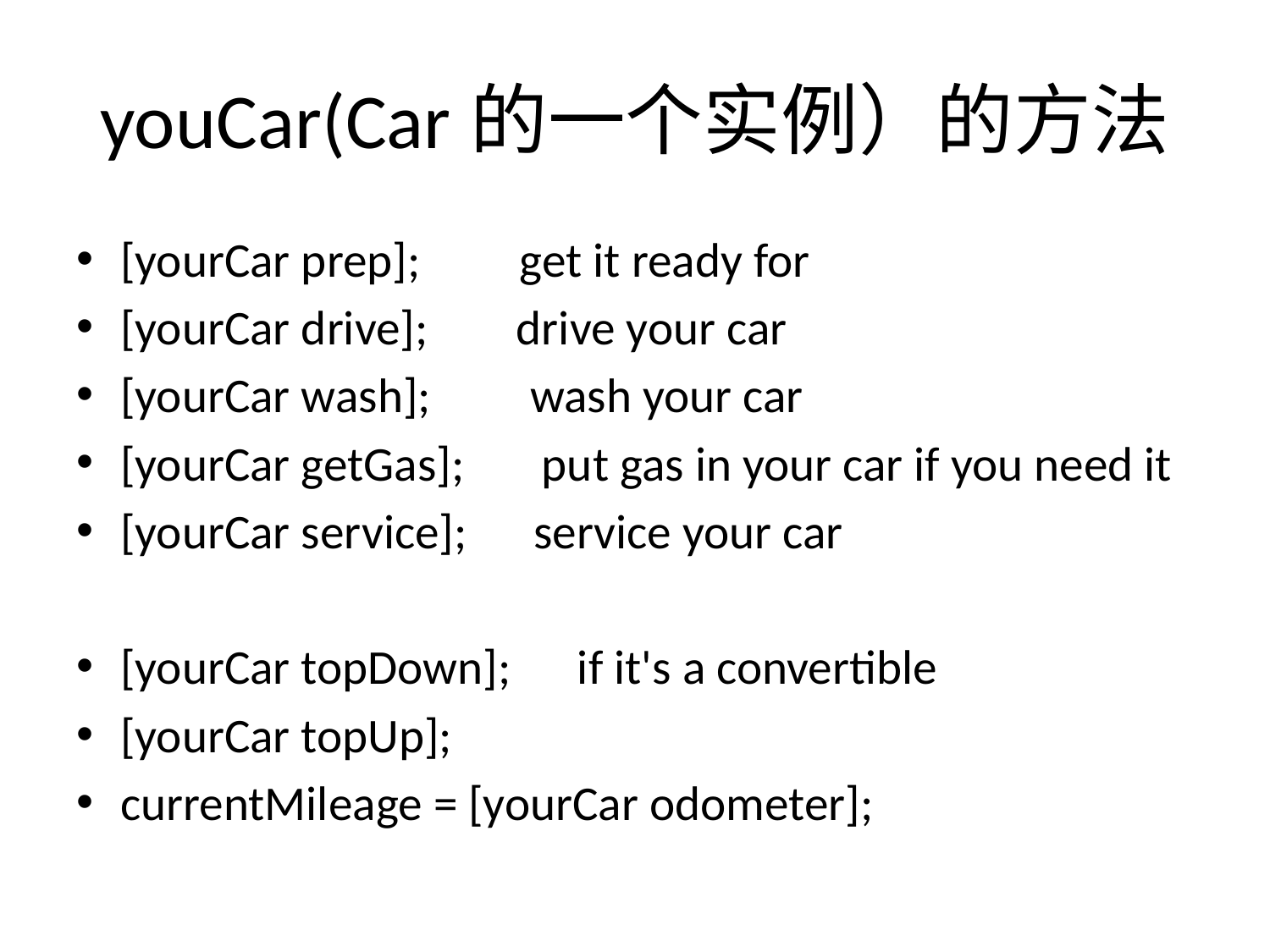

# youCar(Car的一个实例）的方法
[yourCar prep];         get it ready for
[yourCar drive];        drive your car
[yourCar wash];         wash your car
[yourCar getGas];       put gas in your car if you need it
[yourCar service];      service your car

[yourCar topDown];      if it's a convertible
[yourCar topUp];
currentMileage = [yourCar odometer];